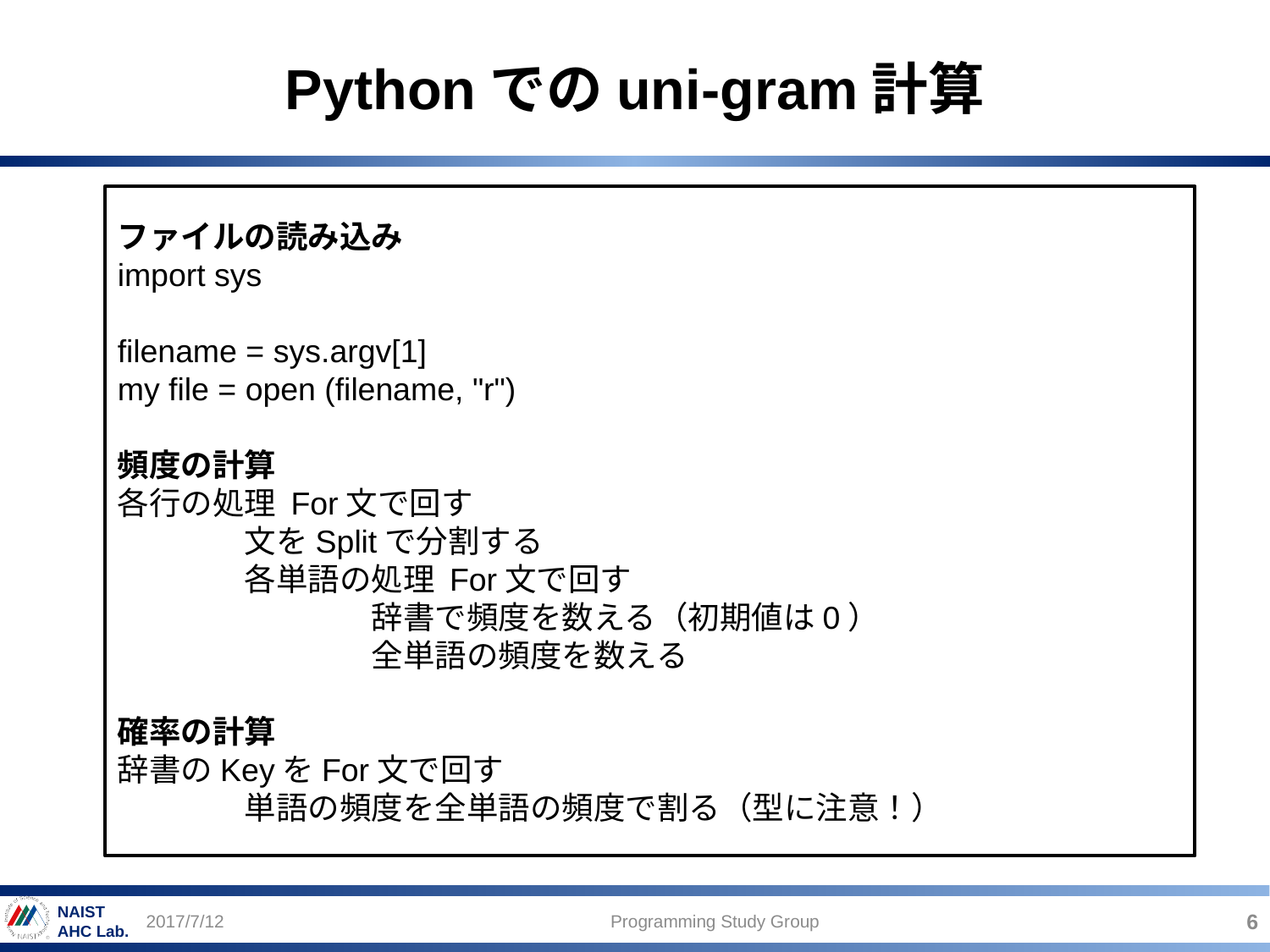

# Pythonでのuni-gram計算
ファイルの読み込み
import sys

filename = sys.argv[1]
my file = open (filename, "r")

頻度の計算
各行の処理 For文で回す
	文をSplitで分割する
	各単語の処理 For文で回す
		辞書で頻度を数える（初期値は0）
		全単語の頻度を数える

確率の計算
辞書のKeyをFor文で回す
	単語の頻度を全単語の頻度で割る（型に注意！）
2017/7/12
Programming Study Group
6